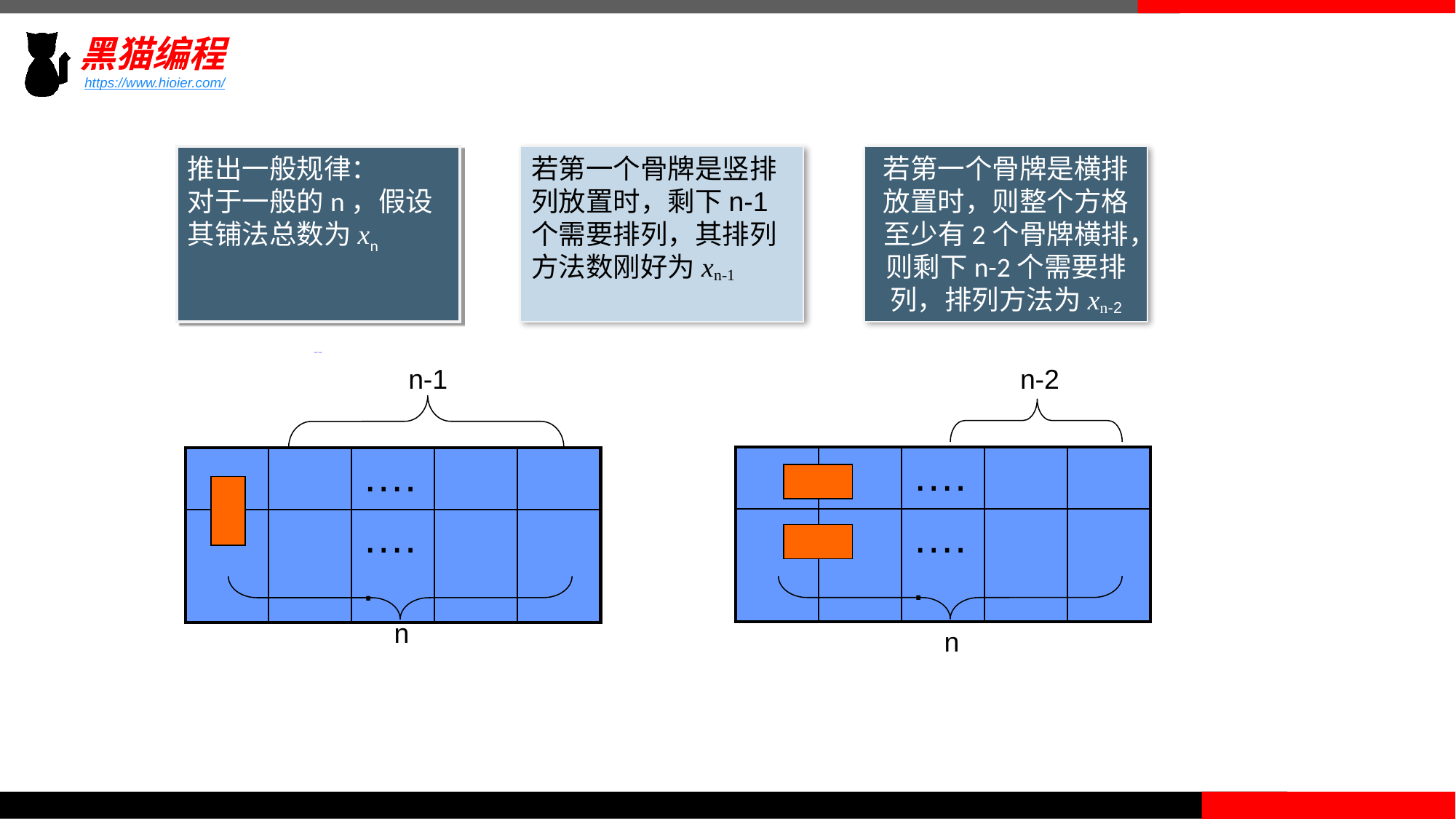

推出一般规律：
对于一般的n，假设其铺法总数为xn
若第一个骨牌是竖排列放置时，剩下n-1个需要排列，其排列方法数刚好为xn-1

若第一个骨牌是横排放置时，则整个方格至少有2个骨牌横排，则剩下n-2个需要排列，排列方法为xn-2
1

PART  ONE
n-1
n-2

|  |  | …. |  |  |
| --- | --- | --- | --- | --- |
|  |  | ….. |  |  |

|  |  | …. |  |  |
| --- | --- | --- | --- | --- |
|  |  | ….. |  |  |

n
n